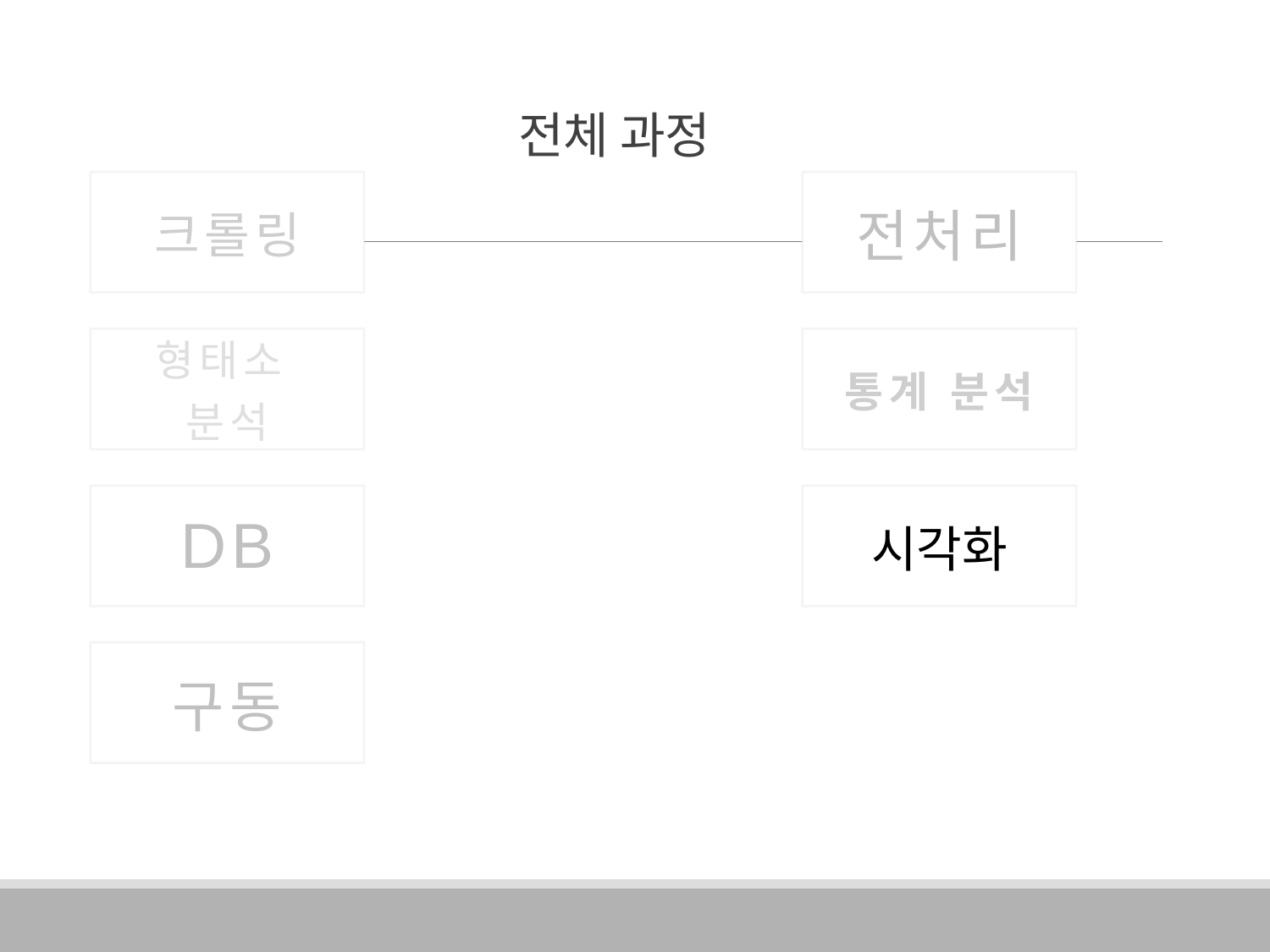

# 전체 과정
크롤링
시각화
전처리
구동
형태소
분석
통계 분석
DB